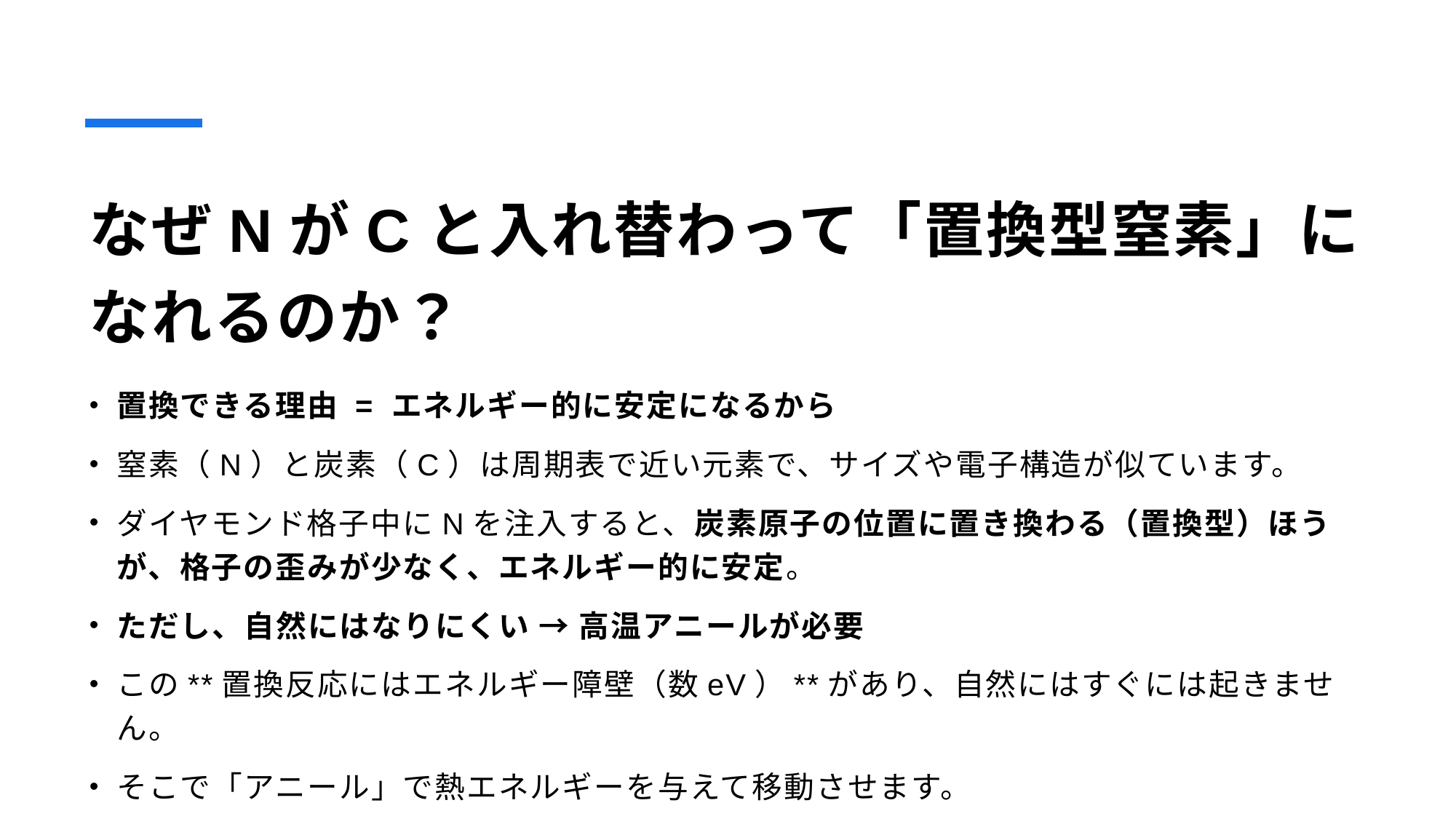

# なぜNがCと入れ替わって「置換型窒素」になれるのか？

置換できる理由 = エネルギー的に安定になるから
窒素（N）と炭素（C）は周期表で近い元素で、サイズや電子構造が似ています。
ダイヤモンド格子中にNを注入すると、炭素原子の位置に置き換わる（置換型）ほうが、格子の歪みが少なく、エネルギー的に安定。
ただし、自然にはなりにくい → 高温アニールが必要
この**置換反応にはエネルギー障壁（数eV）**があり、自然にはすぐには起きません。
そこで「アニール」で熱エネルギーを与えて移動させます。